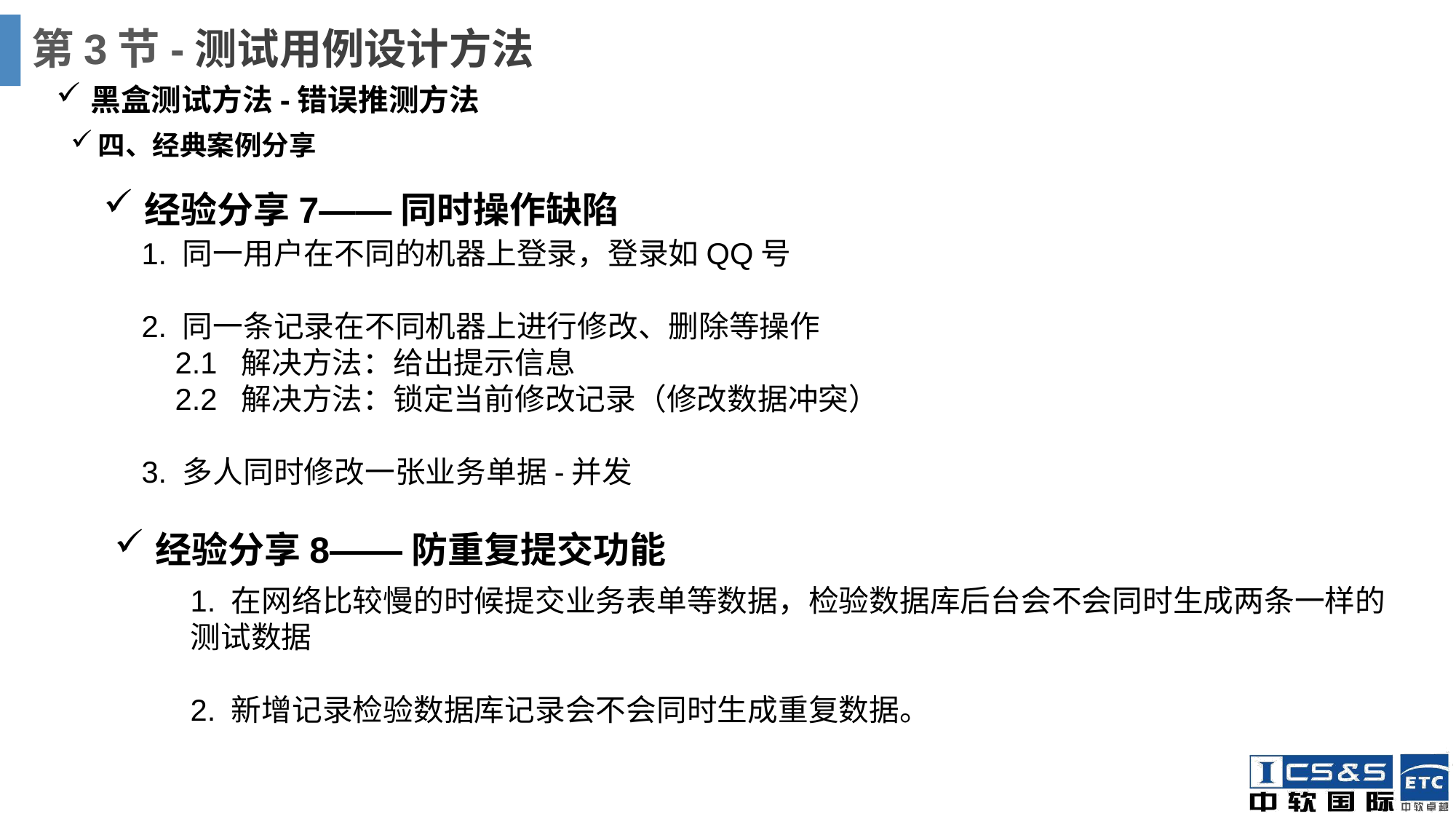

# 第3节-测试用例设计方法
黑盒测试方法-错误推测方法
四、经典案例分享
经验分享7——同时操作缺陷
1. 同一用户在不同的机器上登录，登录如QQ号

2. 同一条记录在不同机器上进行修改、删除等操作
    2.1  解决方法：给出提示信息
    2.2  解决方法：锁定当前修改记录（修改数据冲突）

3. 多人同时修改一张业务单据-并发
经验分享8——防重复提交功能
1. 在网络比较慢的时候提交业务表单等数据，检验数据库后台会不会同时生成两条一样的测试数据

2. 新增记录检验数据库记录会不会同时生成重复数据。